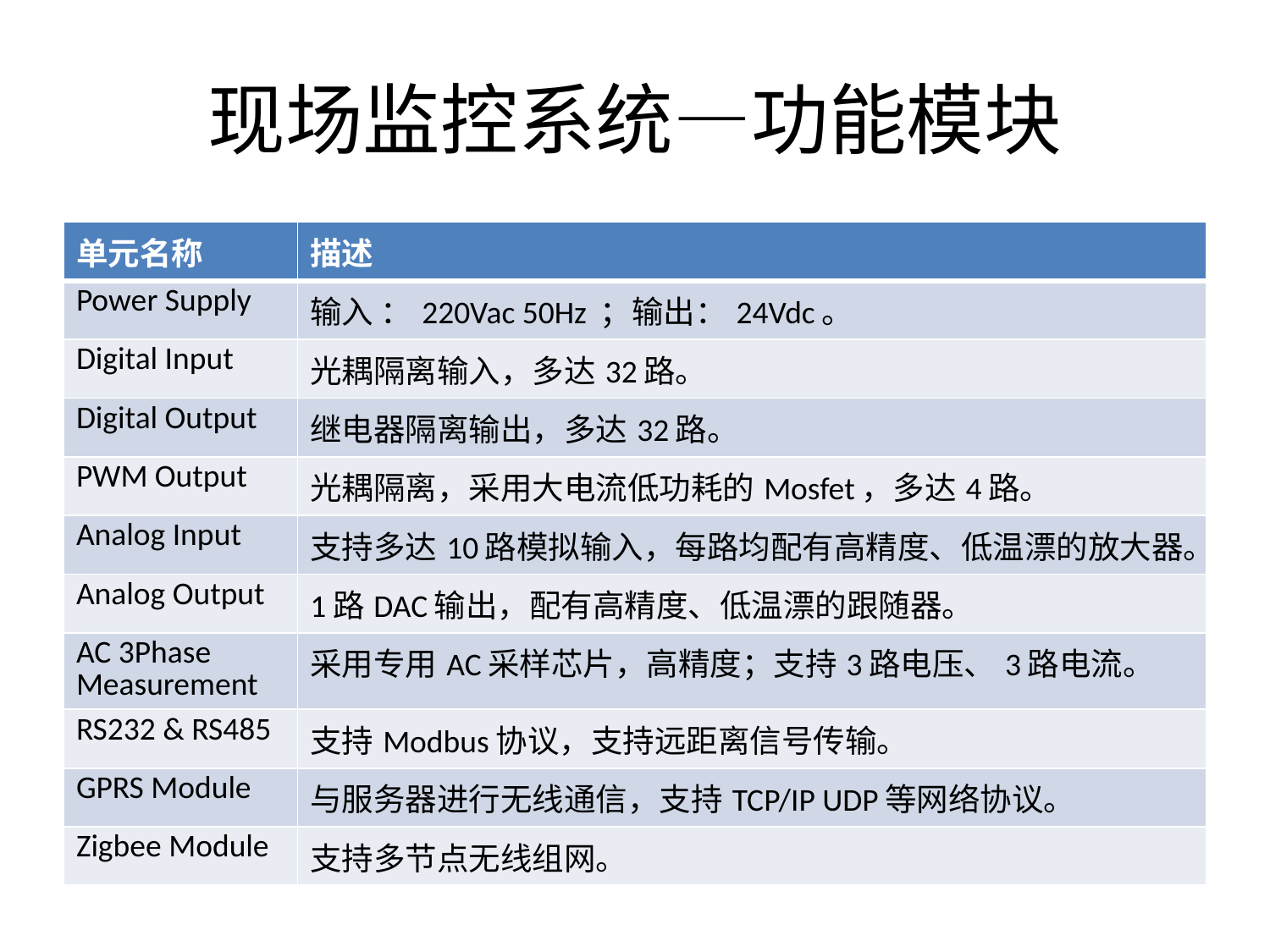

# 现场监控系统—功能模块
| 单元名称 | 描述 |
| --- | --- |
| Power Supply | 输入 ：220Vac 50Hz ；输出：24Vdc。 |
| Digital Input | 光耦隔离输入，多达32路。 |
| Digital Output | 继电器隔离输出，多达32路。 |
| PWM Output | 光耦隔离，采用大电流低功耗的Mosfet，多达4路。 |
| Analog Input | 支持多达10路模拟输入，每路均配有高精度、低温漂的放大器。 |
| Analog Output | 1路DAC输出，配有高精度、低温漂的跟随器。 |
| AC 3Phase Measurement | 采用专用AC采样芯片，高精度；支持3路电压、3路电流。 |
| RS232 & RS485 | 支持Modbus协议，支持远距离信号传输。 |
| GPRS Module | 与服务器进行无线通信，支持TCP/IP UDP等网络协议。 |
| Zigbee Module | 支持多节点无线组网。 |